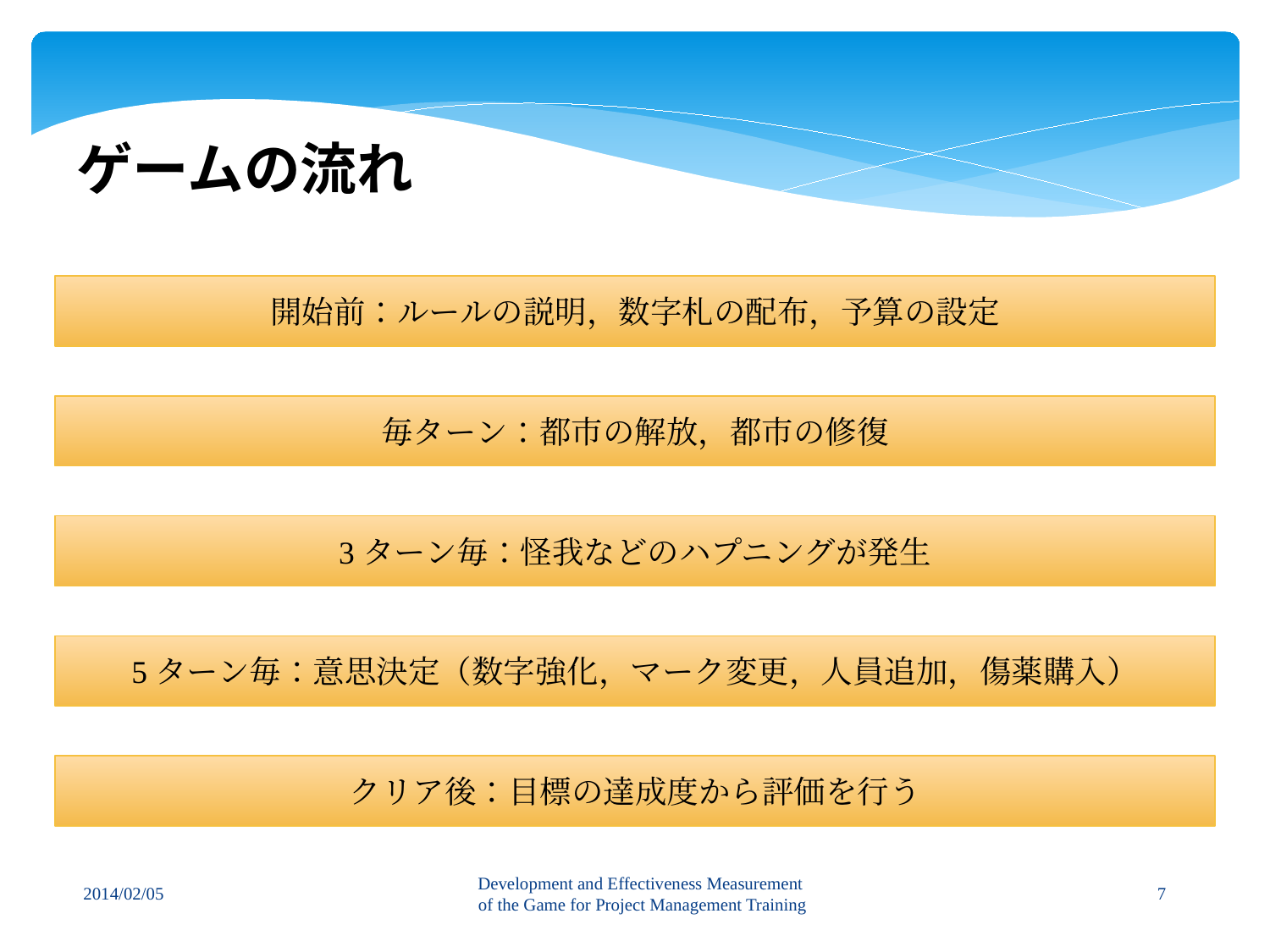

ゲームの流れ
開始前：ルールの説明，数字札の配布，予算の設定
毎ターン：都市の解放，都市の修復
3ターン毎：怪我などのハプニングが発生
5ターン毎：意思決定（数字強化，マーク変更，人員追加，傷薬購入）
クリア後：目標の達成度から評価を行う
7
2014/02/05
Development and Effectiveness Measurement
of the Game for Project Management Training